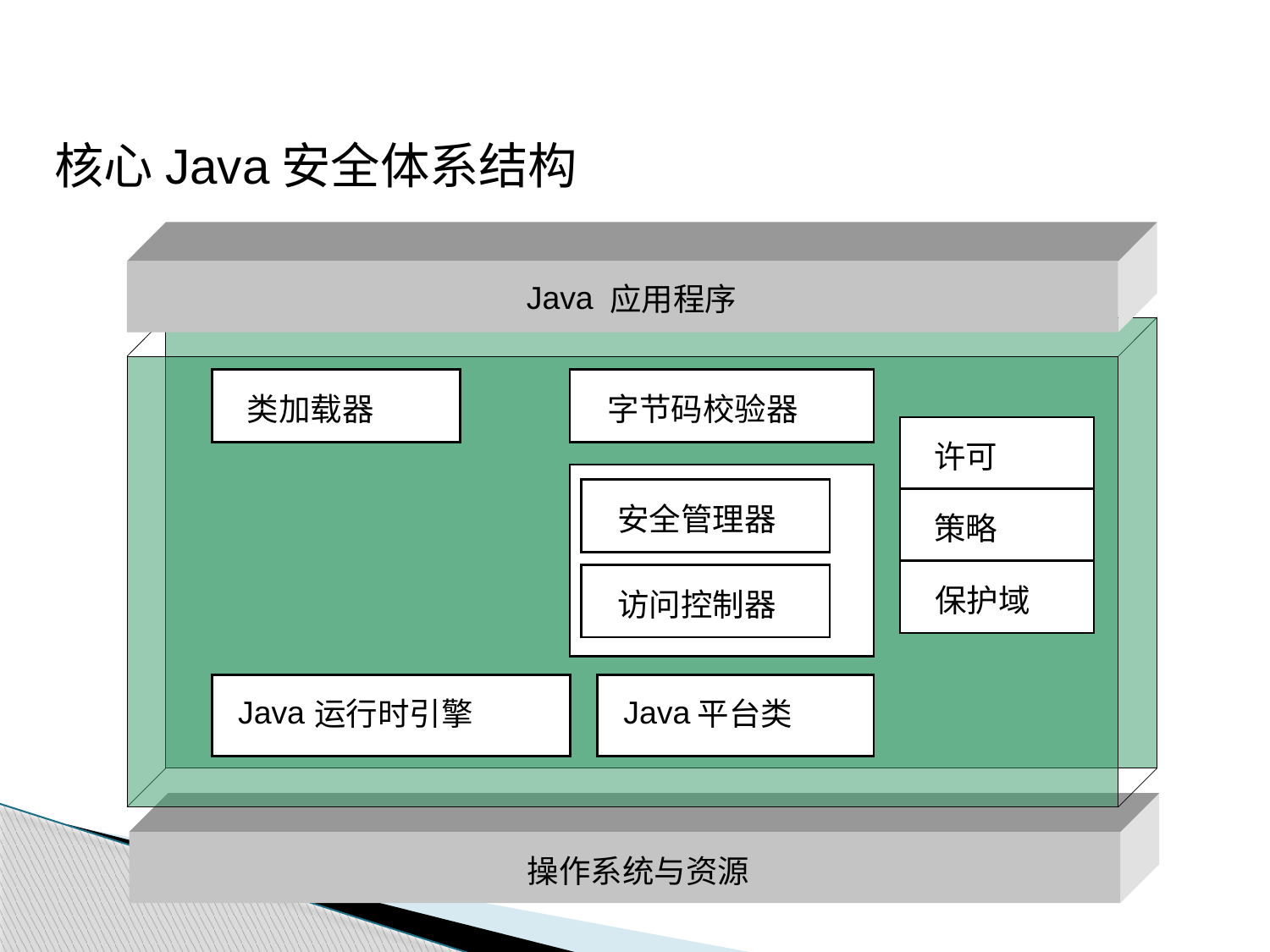

核心Java安全体系结构

Java

应用程序

类加载器
字节码校验器

许可

安全管理器

策略

保护域

访问控制器

Java

Java

运行时引擎
平台类

操作系统与资源